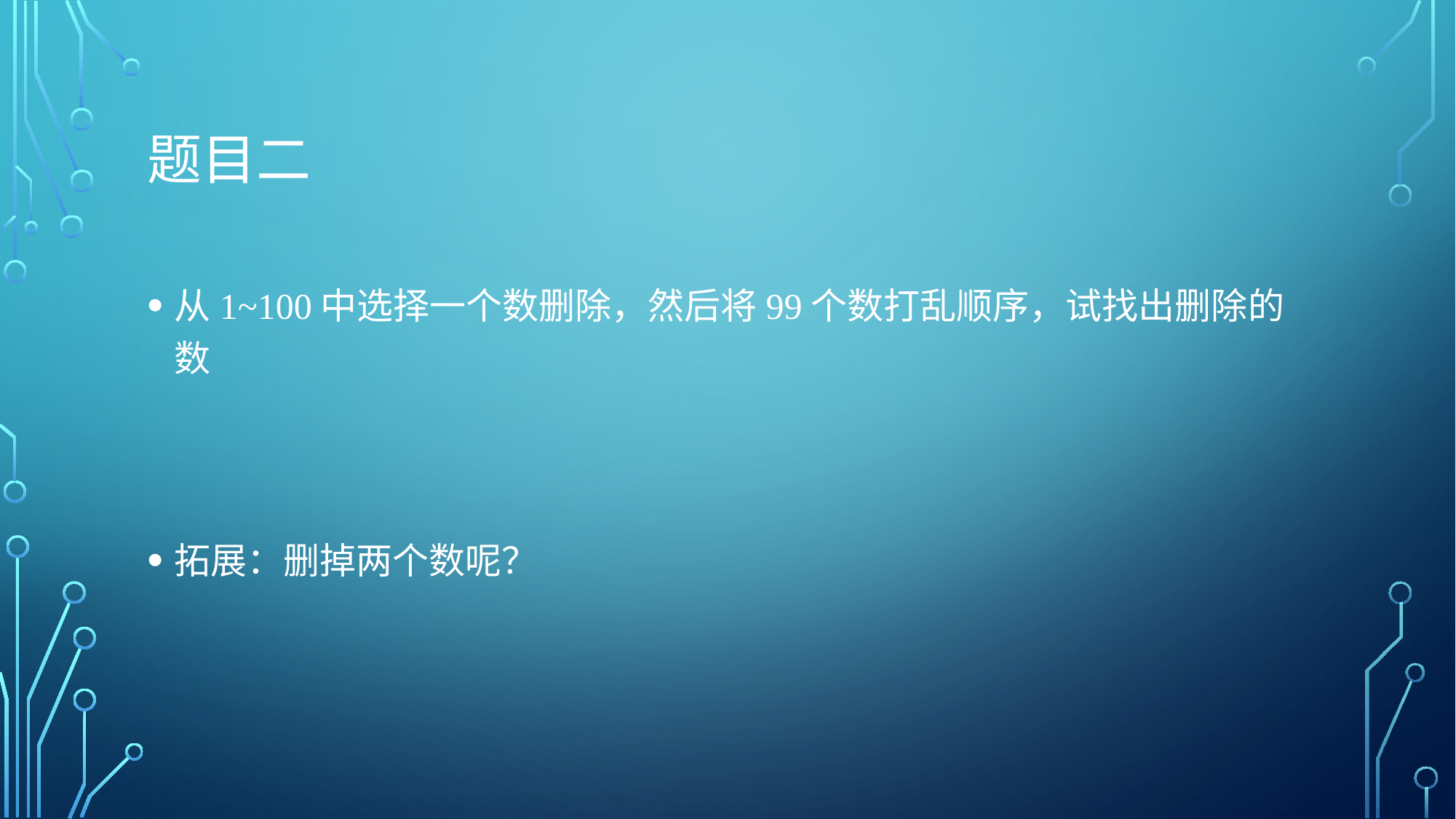

# 题目二
从1~100中选择一个数删除，然后将99个数打乱顺序，试找出删除的数

拓展：删掉两个数呢？